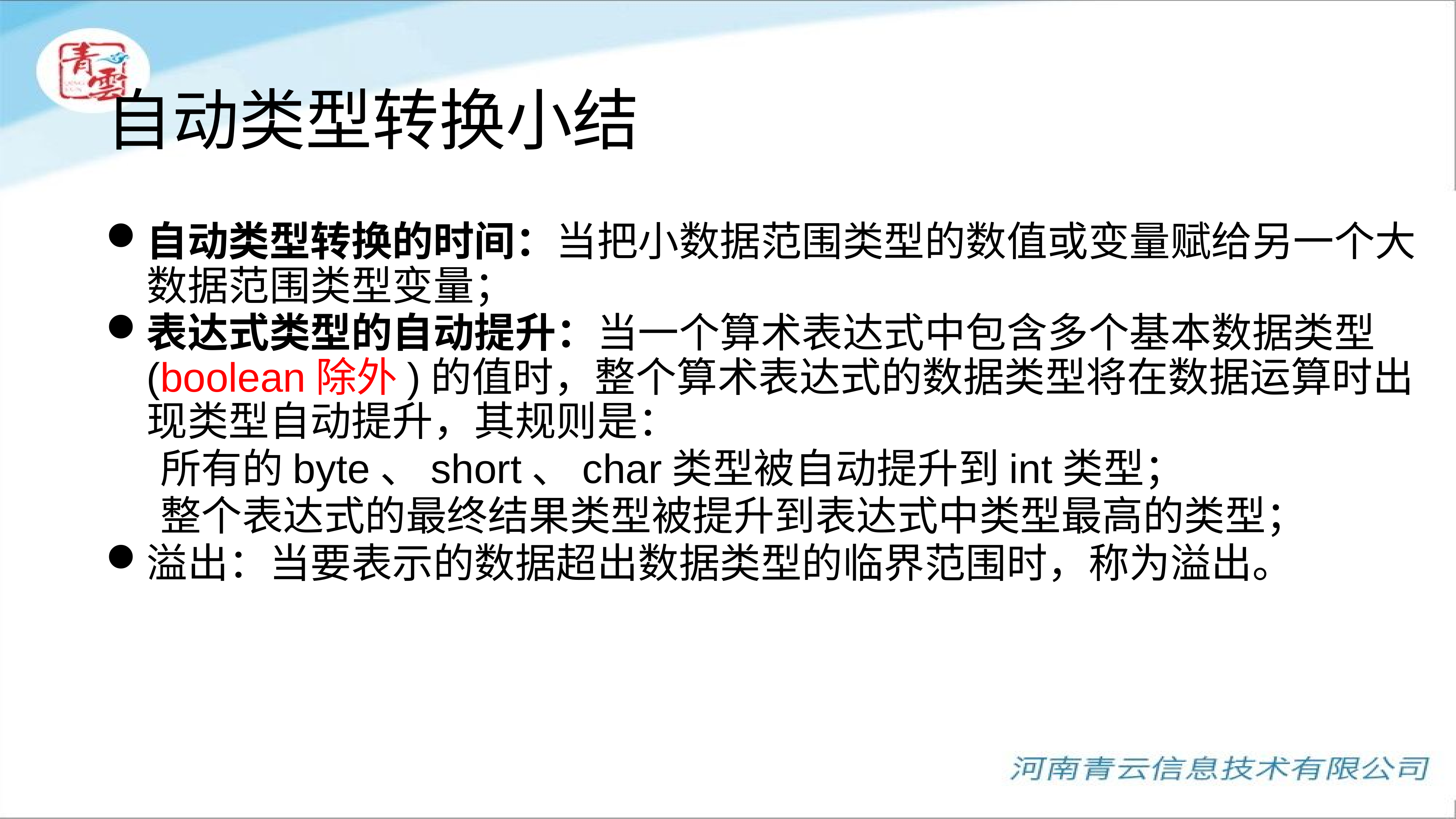

# 自动类型转换小结
自动类型转换的时间：当把小数据范围类型的数值或变量赋给另一个大数据范围类型变量；
表达式类型的自动提升：当一个算术表达式中包含多个基本数据类型(boolean除外)的值时，整个算术表达式的数据类型将在数据运算时出现类型自动提升，其规则是：
	所有的byte、short、char类型被自动提升到int类型；
	整个表达式的最终结果类型被提升到表达式中类型最高的类型；
溢出：当要表示的数据超出数据类型的临界范围时，称为溢出。